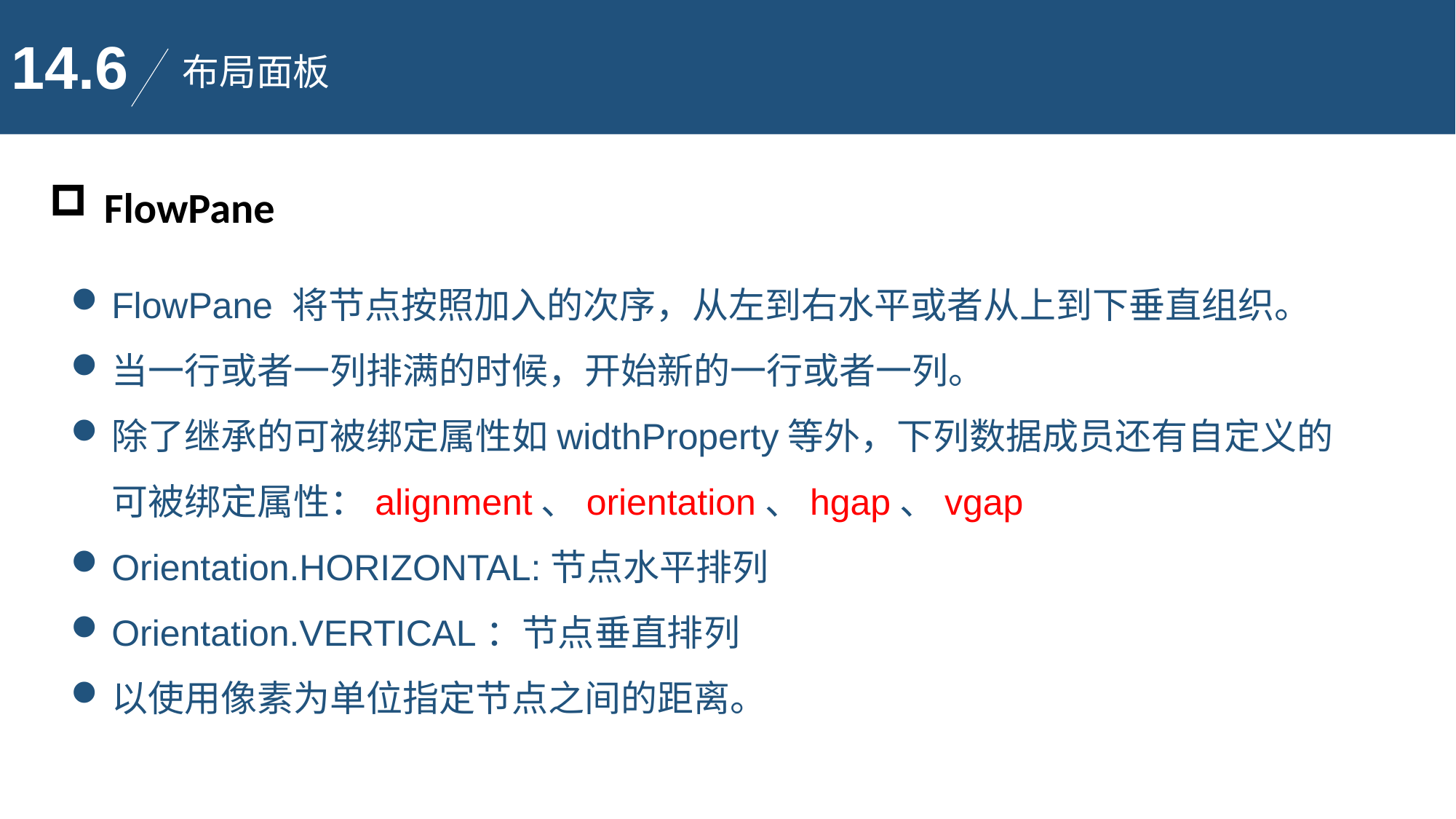

14.6
布局面板
FlowPane
FlowPane 将节点按照加入的次序，从左到右水平或者从上到下垂直组织。
当一行或者一列排满的时候，开始新的一行或者一列。
除了继承的可被绑定属性如widthProperty等外，下列数据成员还有自定义的可被绑定属性：alignment、orientation、hgap、vgap
Orientation.HORIZONTAL:节点水平排列
Orientation.VERTICAL：节点垂直排列
以使用像素为单位指定节点之间的距离。